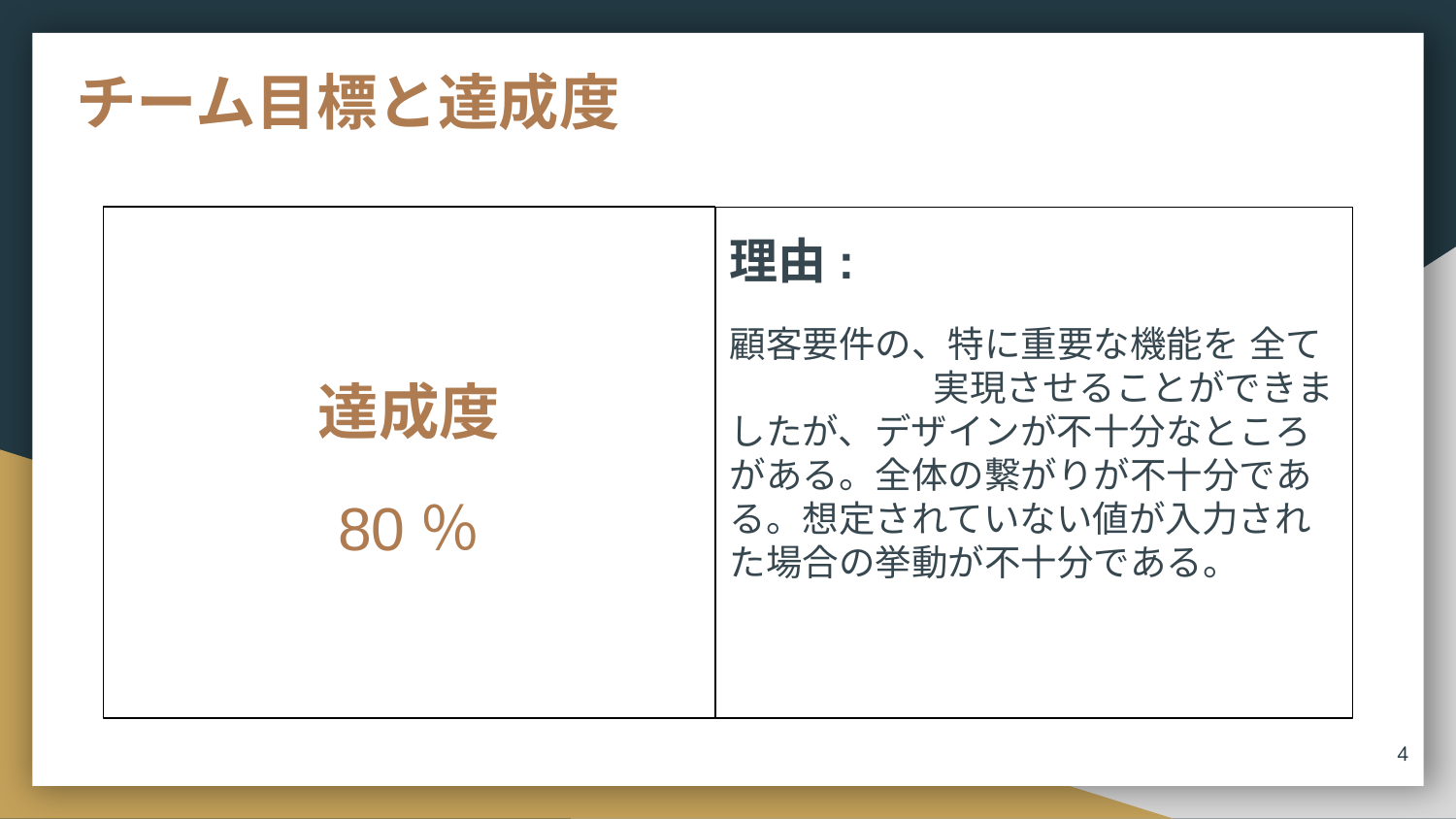

# チーム目標と達成度
達成度
80％
理由:
顧客要件の、特に重要な機能を 全て                      実現させることができましたが、デザインが不十分なところがある。全体の繋がりが不十分である。想定されていない値が入力された場合の挙動が不十分である。

4